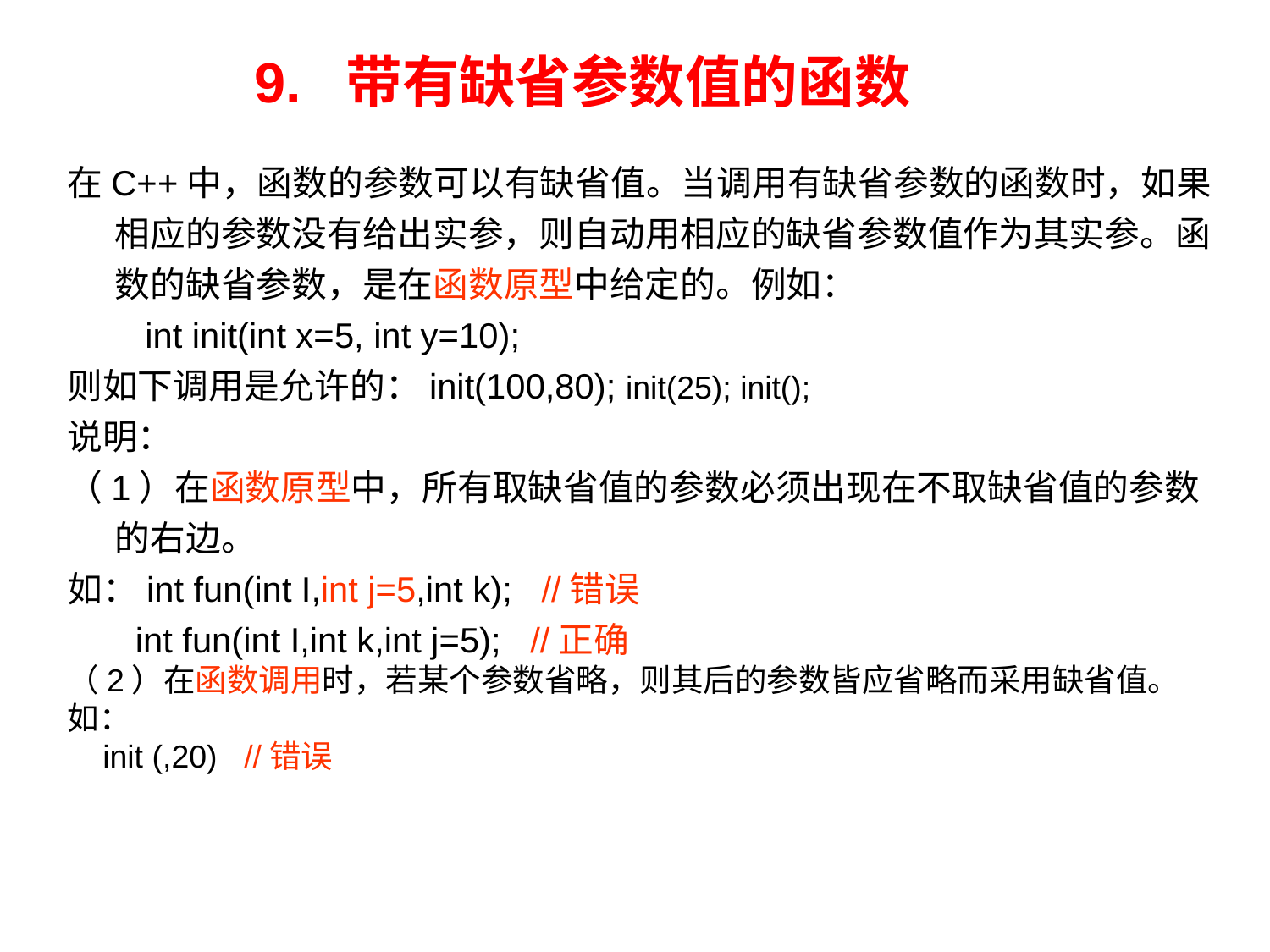

9.  带有缺省参数值的函数
在C++中，函数的参数可以有缺省值。当调用有缺省参数的函数时，如果相应的参数没有给出实参，则自动用相应的缺省参数值作为其实参。函数的缺省参数，是在函数原型中给定的。例如：
        int init(int x=5, int y=10);
则如下调用是允许的：init(100,80); init(25); init();
说明：
（1）在函数原型中，所有取缺省值的参数必须出现在不取缺省值的参数的右边。
如：int fun(int I,int j=5,int k);   //错误
       int fun(int I,int k,int j=5);   //正确
（2）在函数调用时，若某个参数省略，则其后的参数皆应省略而采用缺省值。
如：
    init (,20)   //错误